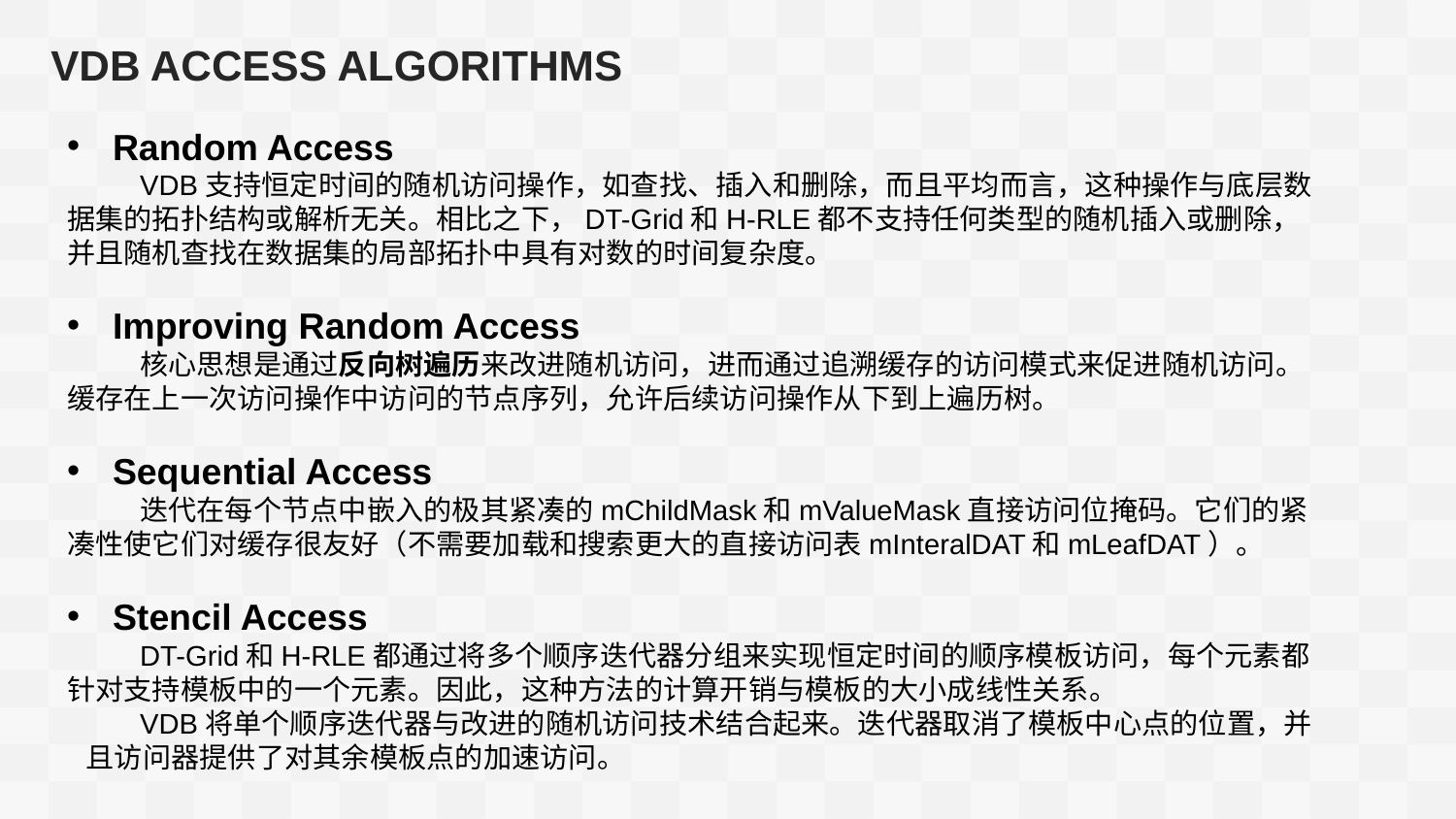

VDB ACCESS ALGORITHMS
Random Access
VDB支持恒定时间的随机访问操作，如查找、插入和删除，而且平均而言，这种操作与底层数 据集的拓扑结构或解析无关。相比之下，DT-Grid和H-RLE都不支持任何类型的随机插入或删除，并且随机查找在数据集的局部拓扑中具有对数的时间复杂度。

Improving Random Access
核心思想是通过反向树遍历来改进随机访问，进而通过追溯缓存的访问模式来促进随机访问。
缓存在上一次访问操作中访问的节点序列，允许后续访问操作从下到上遍历树。

Sequential Access
迭代在每个节点中嵌入的极其紧凑的mChildMask和mValueMask直接访问位掩码。它们的紧凑性使它们对缓存很友好（不需要加载和搜索更大的直接访问表mInteralDAT和mLeafDAT）。

Stencil Access
DT-Grid和H-RLE都通过将多个顺序迭代器分组来实现恒定时间的顺序模板访问，每个元素都针对支持模板中的一个元素。因此，这种方法的计算开销与模板的大小成线性关系。
VDB将单个顺序迭代器与改进的随机访问技术结合起来。迭代器取消了模板中心点的位置，并     且访问器提供了对其余模板点的加速访问。